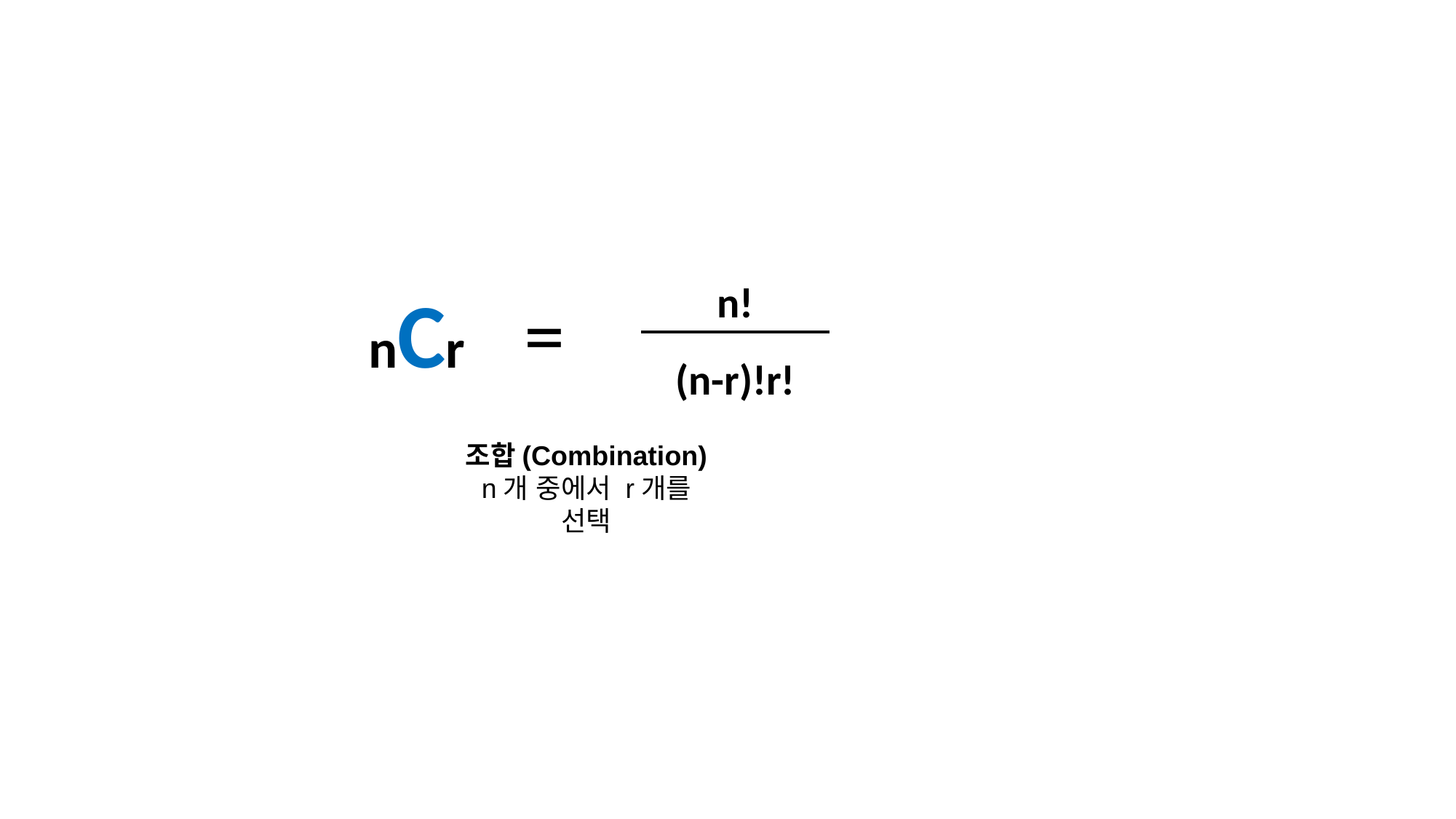

n!
(n-r)!r!
nCr
=
조합(Combination)
n개 중에서 r개를 선택